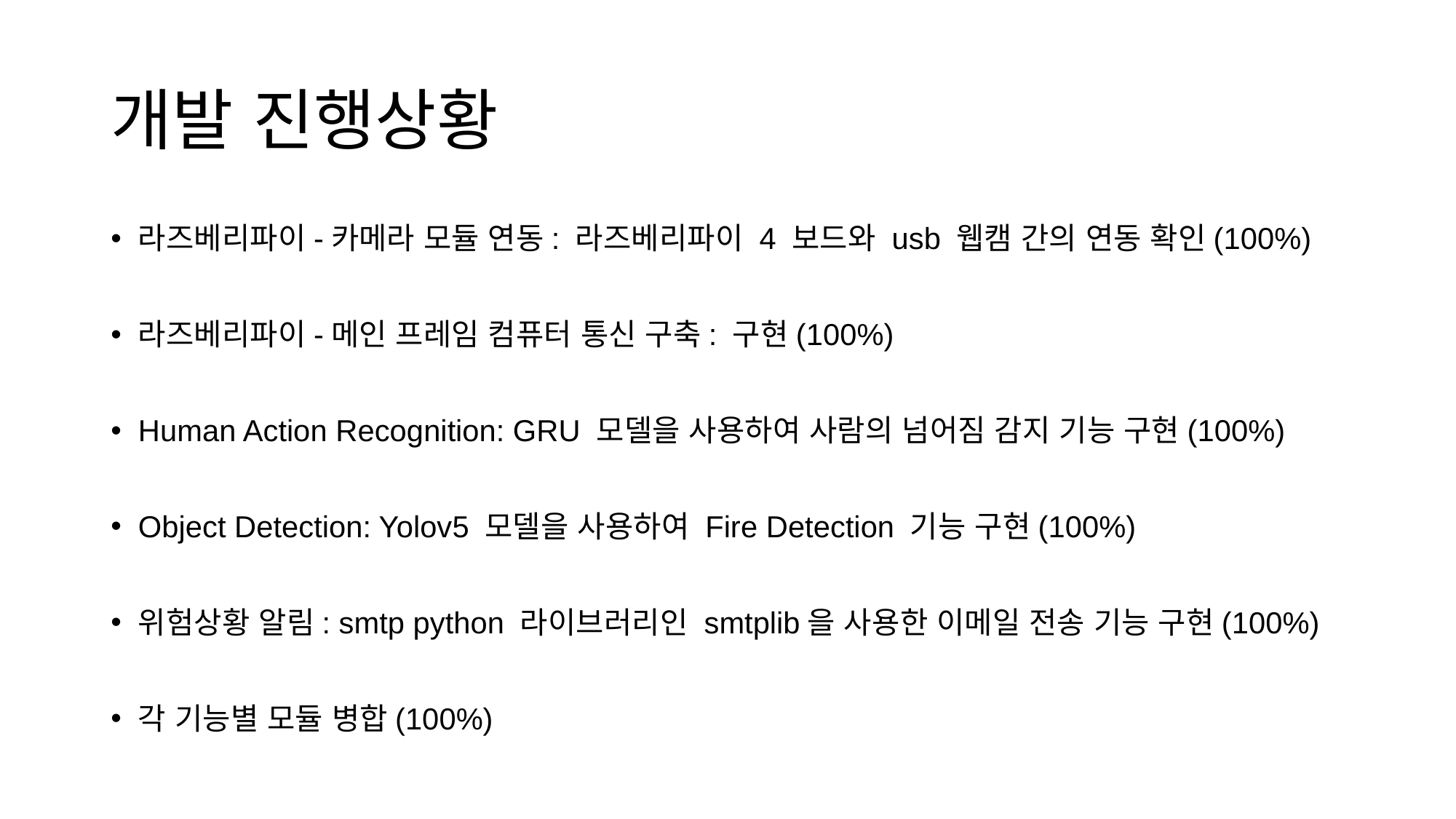

# 개발 진행상황
라즈베리파이-카메라 모듈 연동: 라즈베리파이 4 보드와 usb 웹캠 간의 연동 확인(100%)

라즈베리파이-메인 프레임 컴퓨터 통신 구축: 구현(100%)

Human Action Recognition: GRU 모델을 사용하여 사람의 넘어짐 감지 기능 구현(100%)

Object Detection: Yolov5 모델을 사용하여 Fire Detection 기능 구현(100%)

위험상황 알림: smtp python 라이브러리인 smtplib을 사용한 이메일 전송 기능 구현(100%)

각 기능별 모듈 병합(100%)